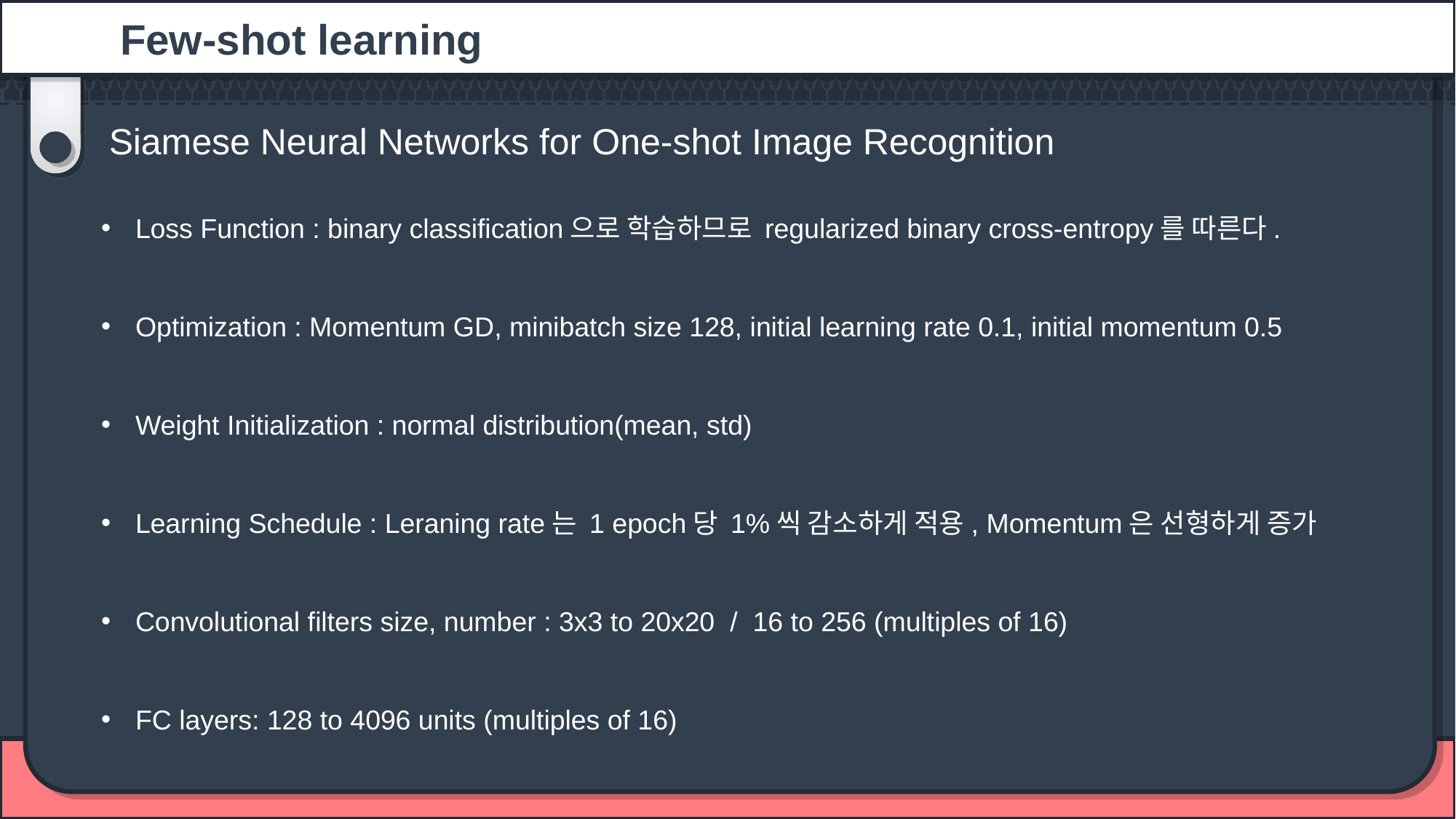

Few-shot learning

Siamese Neural Networks for One-shot Image Recognition
Loss Function : binary classification으로 학습하므로 regularized binary cross-entropy를 따른다.

Optimization : Momentum GD, minibatch size 128, initial learning rate 0.1, initial momentum 0.5

Weight Initialization : normal distribution(mean, std)

Learning Schedule : Leraning rate는 1 epoch당 1%씩 감소하게 적용, Momentum은 선형하게 증가

Convolutional filters size, number : 3x3 to 20x20  /  16 to 256 (multiples of 16)

FC layers: 128 to 4096 units (multiples of 16)